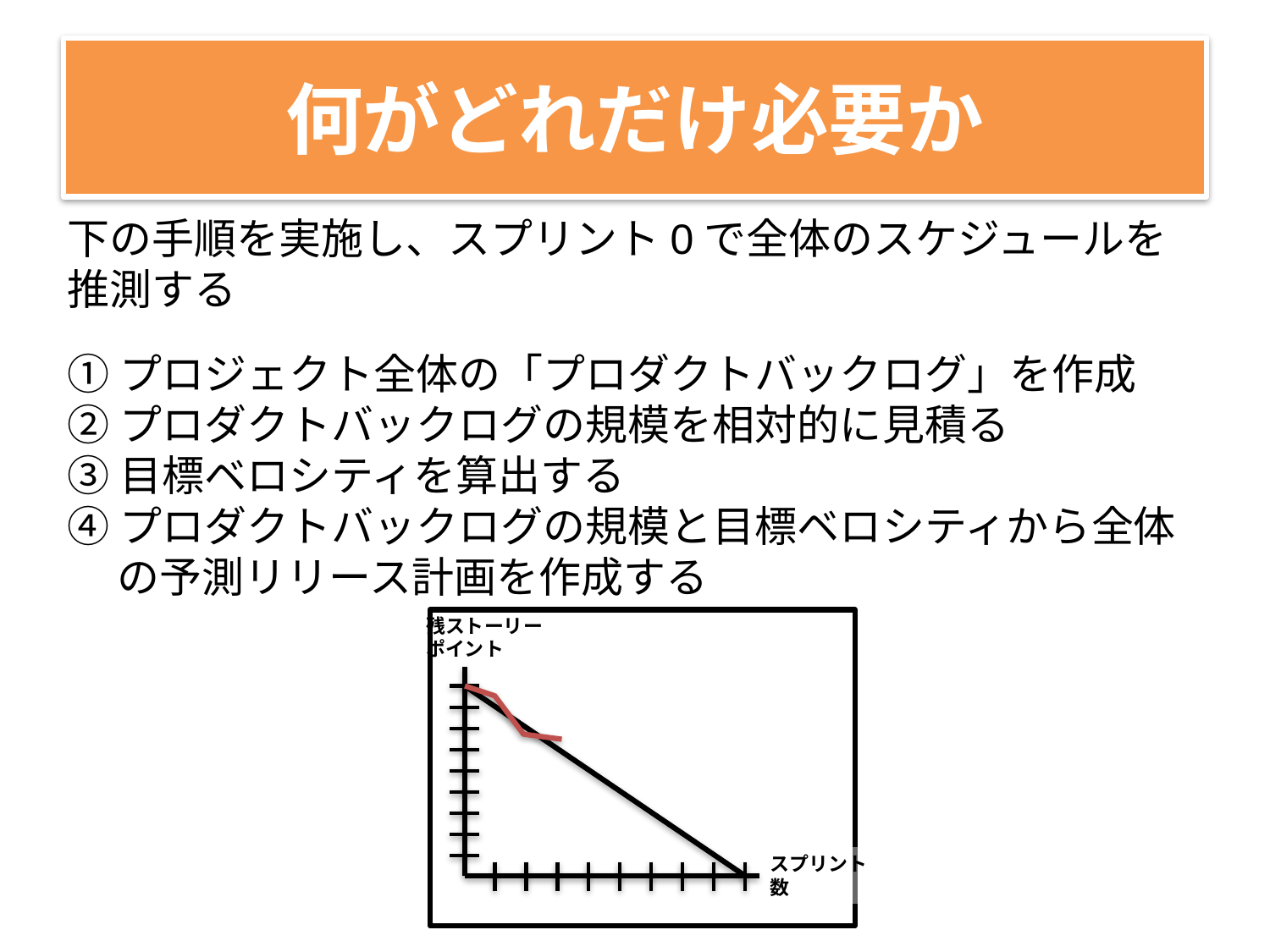

# 何がどれだけ必要か
下の手順を実施し、スプリント0で全体のスケジュールを推測する

①プロジェクト全体の「プロダクトバックログ」を作成
②プロダクトバックログの規模を相対的に見積る
③目標ベロシティを算出する
④プロダクトバックログの規模と目標ベロシティから全体の予測リリース計画を作成する

残ストーリー
ポイント

スプリント
数